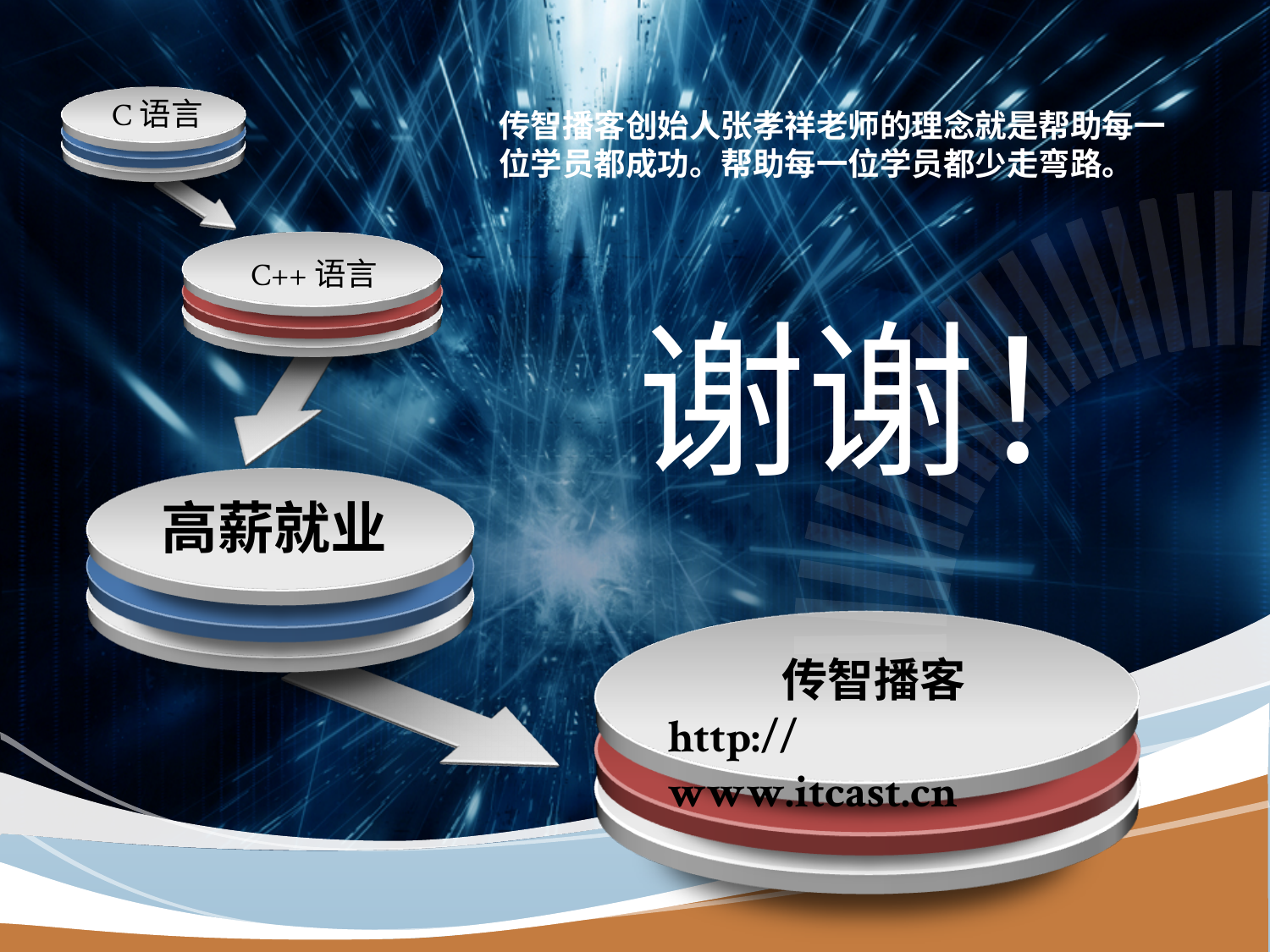

C语言
传智播客创始人张孝祥老师的理念就是帮助每一位学员都成功。帮助每一位学员都少走弯路。
C++语言
谢谢！
高薪就业
          传智播客
http://www.itcast.cn